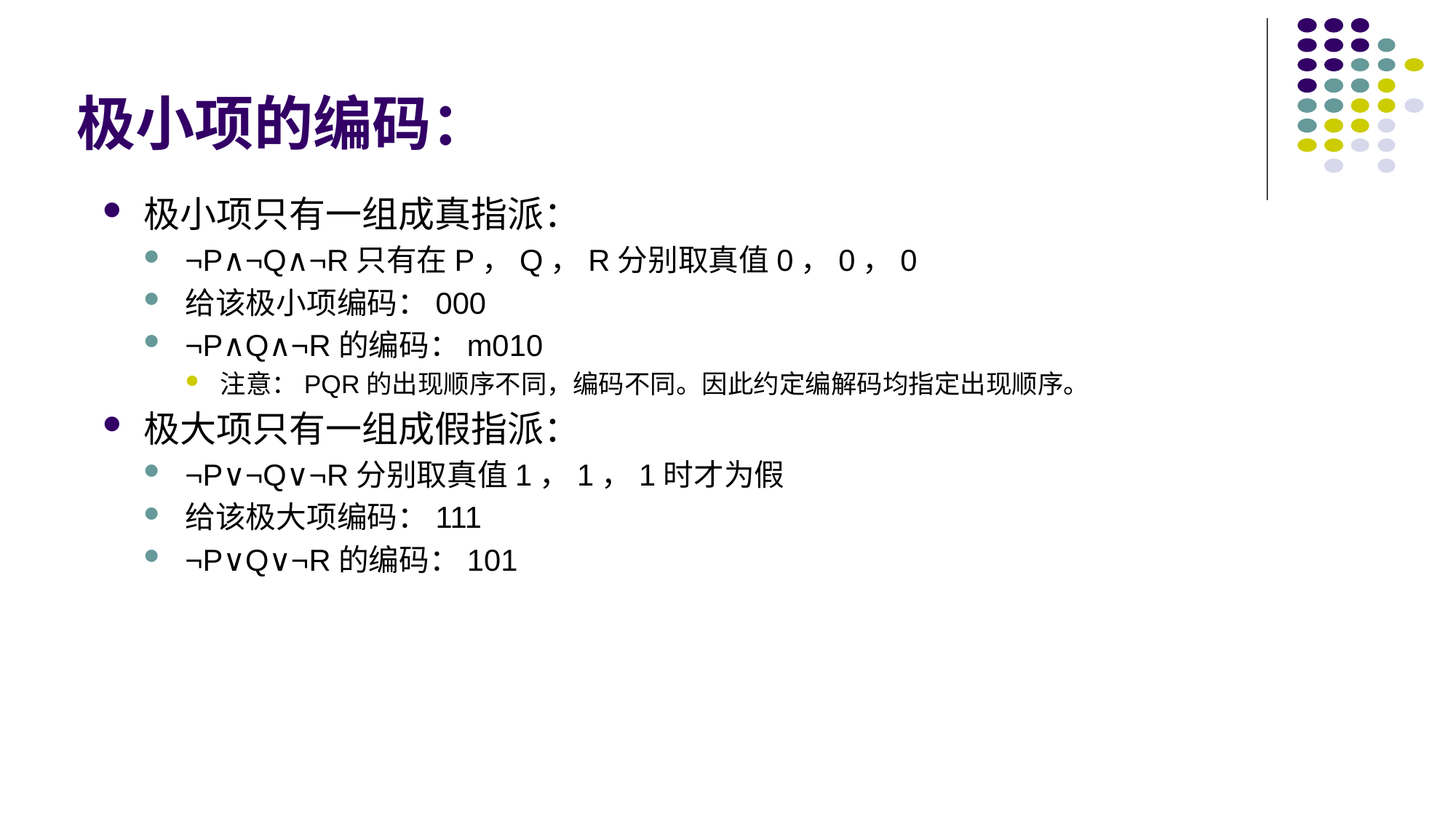

# 极小项的编码：
极小项只有一组成真指派：
¬P∧¬Q∧¬R只有在P，Q，R分别取真值0，0，0
给该极小项编码：000
¬P∧Q∧¬R的编码：m010
注意：PQR的出现顺序不同，编码不同。因此约定编解码均指定出现顺序。
极大项只有一组成假指派：
¬P∨¬Q∨¬R分别取真值1，1，1时才为假
给该极大项编码：111
¬P∨Q∨¬R的编码：101